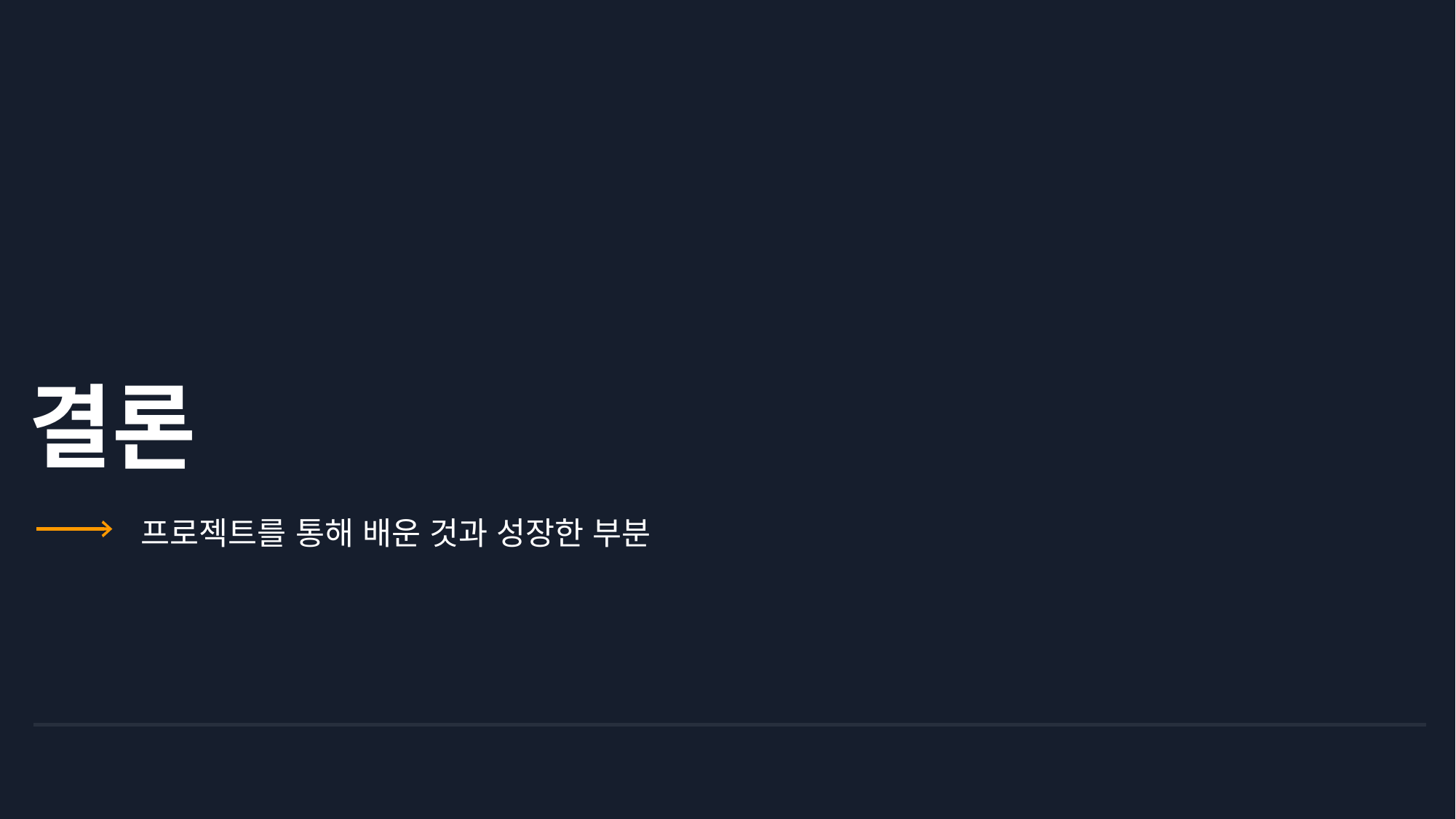

# 결론
프로젝트를 통해 배운 것과 성장한 부분

© 2023, Amazon Web Services, Inc. or its affiliates. All rights reserved.